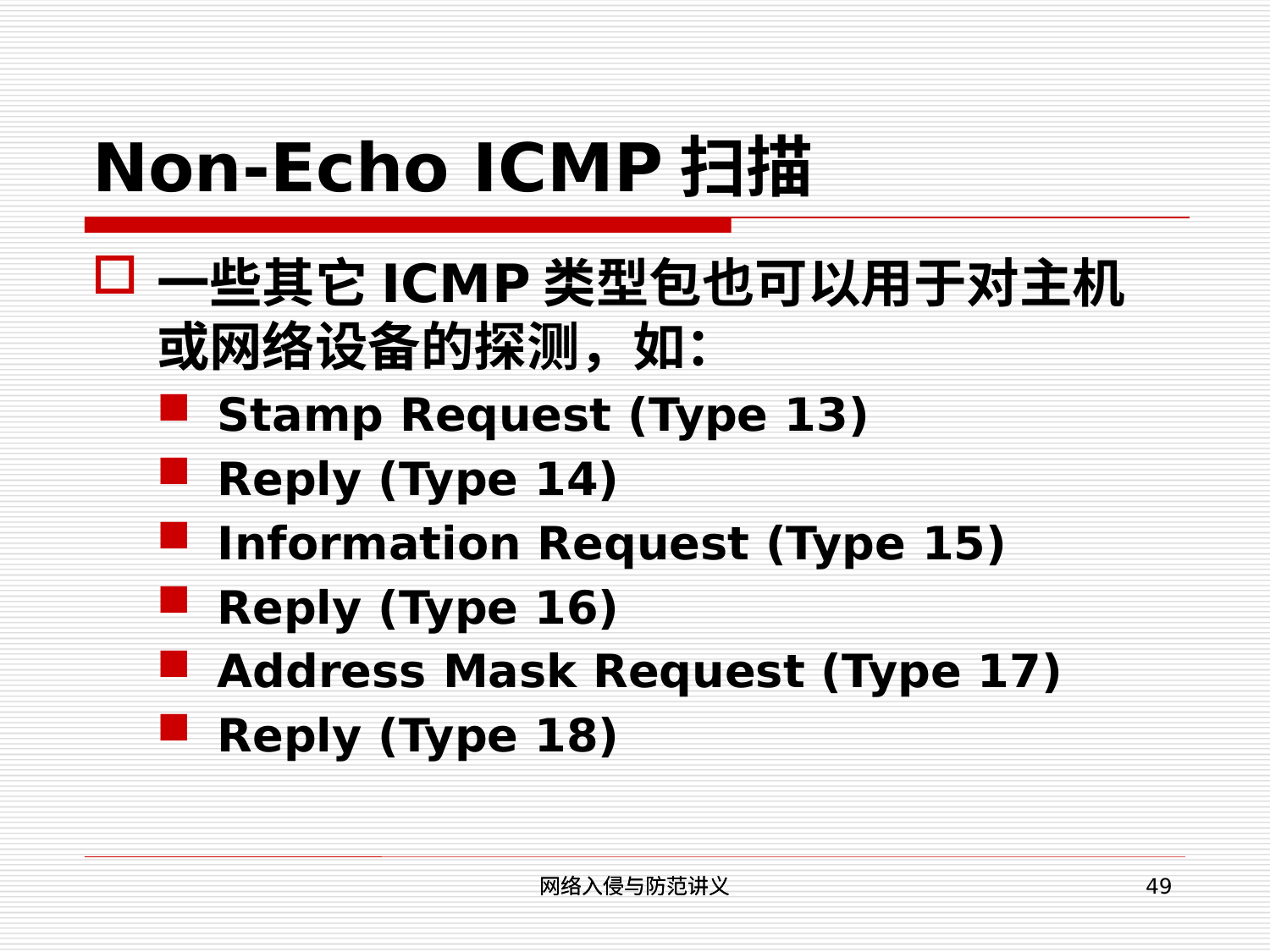

# Non-Echo ICMP扫描
一些其它ICMP类型包也可以用于对主机或网络设备的探测，如：
Stamp Request (Type 13)
Reply (Type 14)
Information Request (Type 15)
Reply (Type 16)
Address Mask Request (Type 17)
Reply (Type 18)

网络入侵与防范讲义
网络入侵与防范讲义
49
49